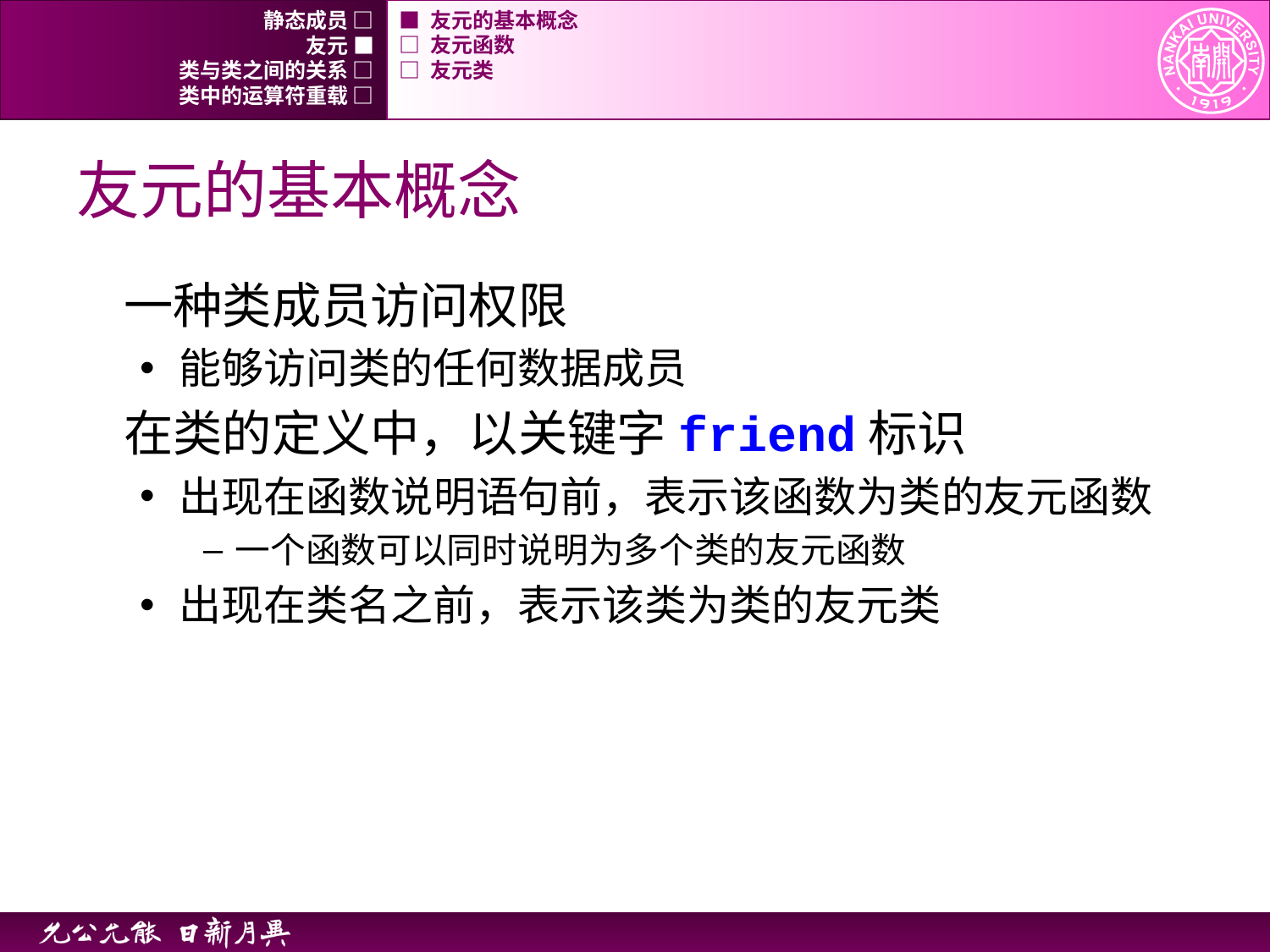

静态成员 □
■ 友元的基本概念
友元 ■
□ 友元函数
类与类之间的关系 □
□ 友元类
类中的运算符重载 □

# 友元的基本概念
一种类成员访问权限
能够访问类的任何数据成员
在类的定义中，以关键字friend标识
出现在函数说明语句前，表示该函数为类的友元函数
一个函数可以同时说明为多个类的友元函数
出现在类名之前，表示该类为类的友元类